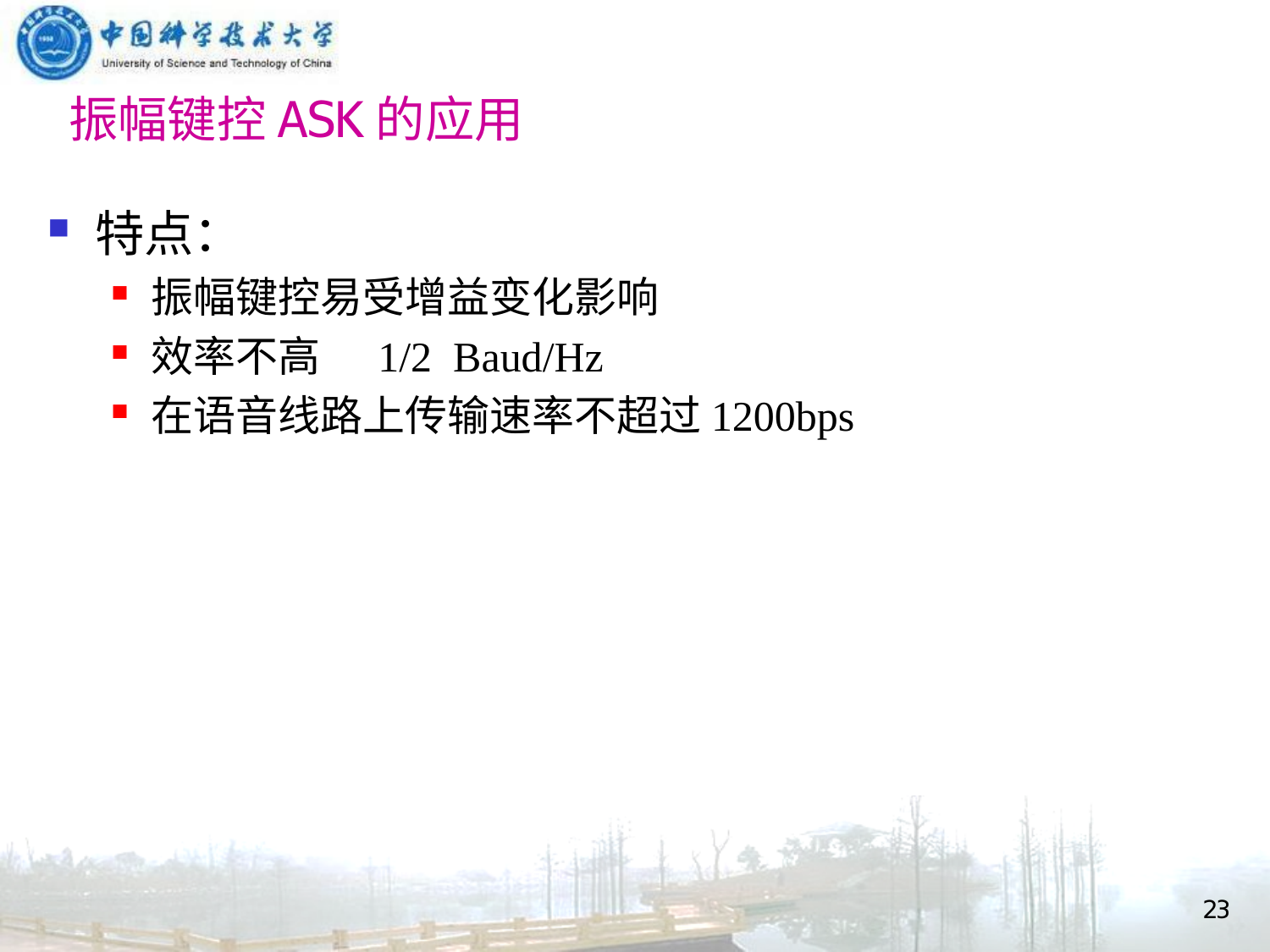

# 振幅键控ASK的应用
特点：
振幅键控易受增益变化影响
效率不高     1/2  Baud/Hz
在语音线路上传输速率不超过1200bps
23